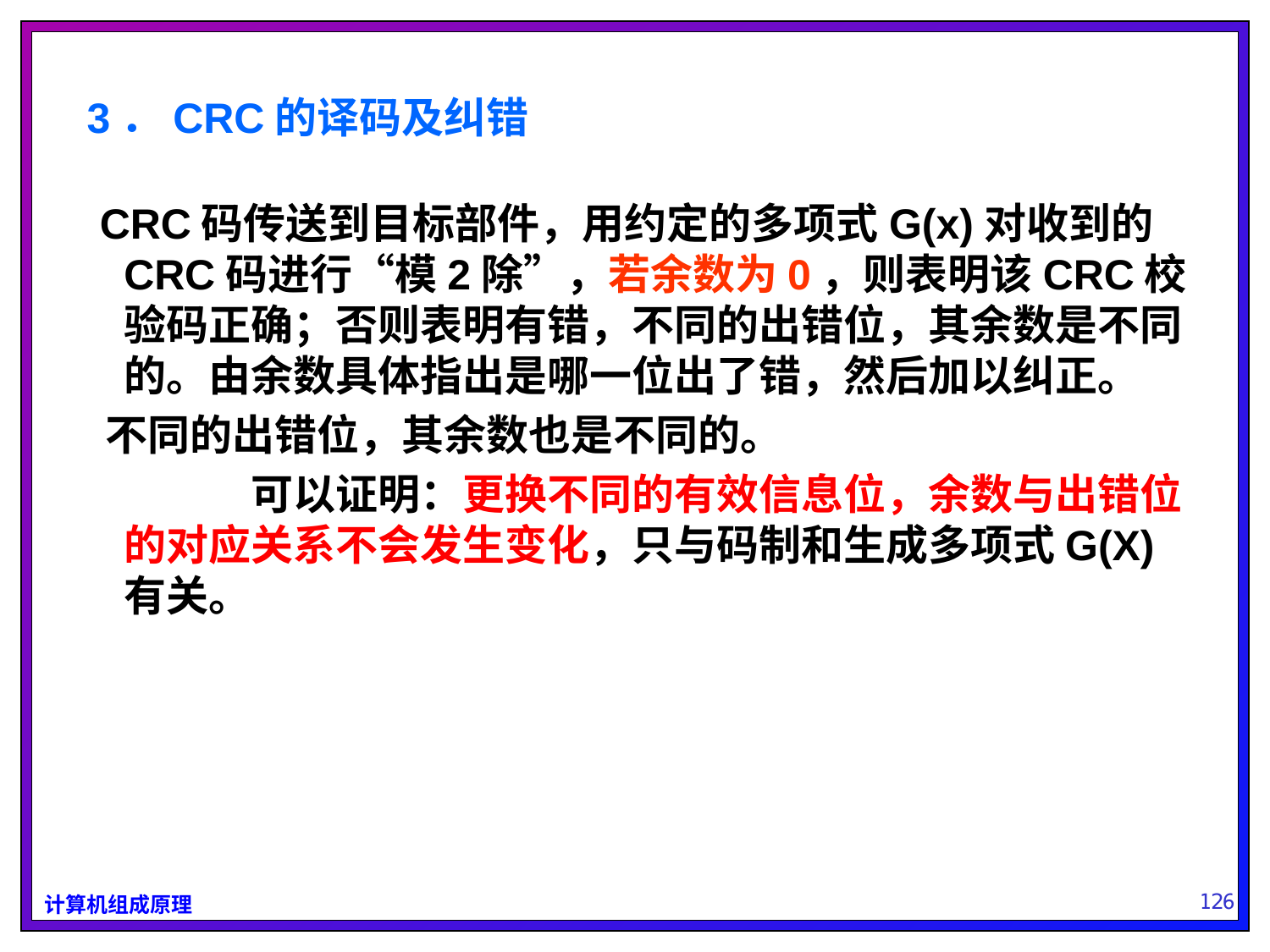

# 3．CRC的译码及纠错
  CRC码传送到目标部件，用约定的多项式G(x)对收到的CRC码进行“模2除”，若余数为0，则表明该CRC校验码正确；否则表明有错，不同的出错位，其余数是不同的。由余数具体指出是哪一位出了错，然后加以纠正。
  不同的出错位，其余数也是不同的。
		可以证明：更换不同的有效信息位，余数与出错位的对应关系不会发生变化，只与码制和生成多项式G(X)有关。